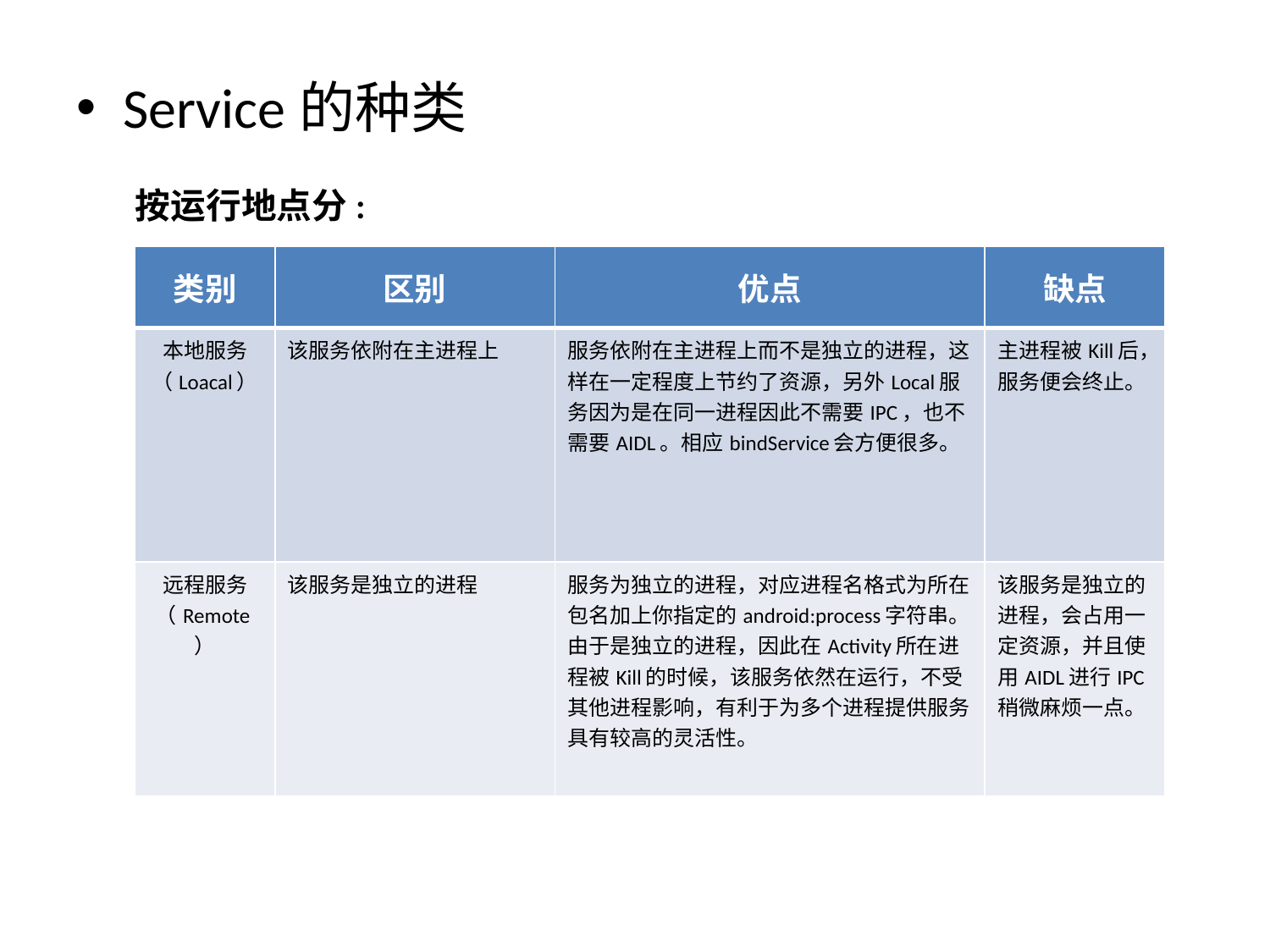

Service的种类
	按运行地点分:

| 类别 | 区别 | 优点 | 缺点 |
| --- | --- | --- | --- |
| 本地服务（Loacal） | 该服务依附在主进程上 | 服务依附在主进程上而不是独立的进程，这样在一定程度上节约了资源，另外Local服务因为是在同一进程因此不需要IPC，也不需要AIDL。相应bindService会方便很多。 | 主进程被Kill后，服务便会终止。 |
| 远程服务（Remote） | 该服务是独立的进程 | 服务为独立的进程，对应进程名格式为所在包名加上你指定的android:process字符串。由于是独立的进程，因此在Activity所在进程被Kill的时候，该服务依然在运行，不受其他进程影响，有利于为多个进程提供服务具有较高的灵活性。 | 该服务是独立的进程，会占用一定资源，并且使用AIDL进行IPC稍微麻烦一点。 |